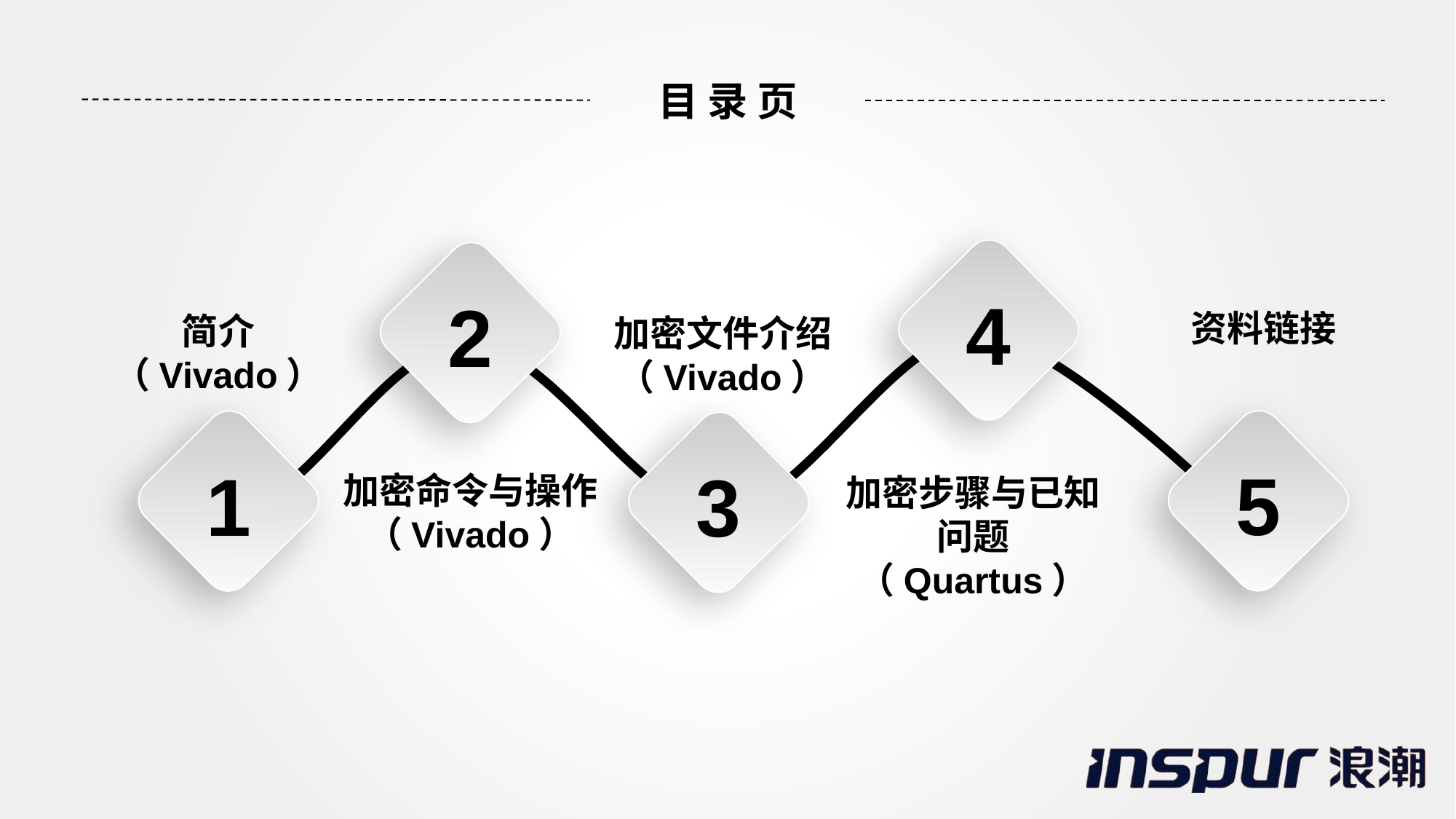

目 录 页

4

2
资料链接
简介
（Vivado）
加密文件介绍
（Vivado）

5

1

3
加密命令与操作
（Vivado）
加密步骤与已知问题（Quartus）